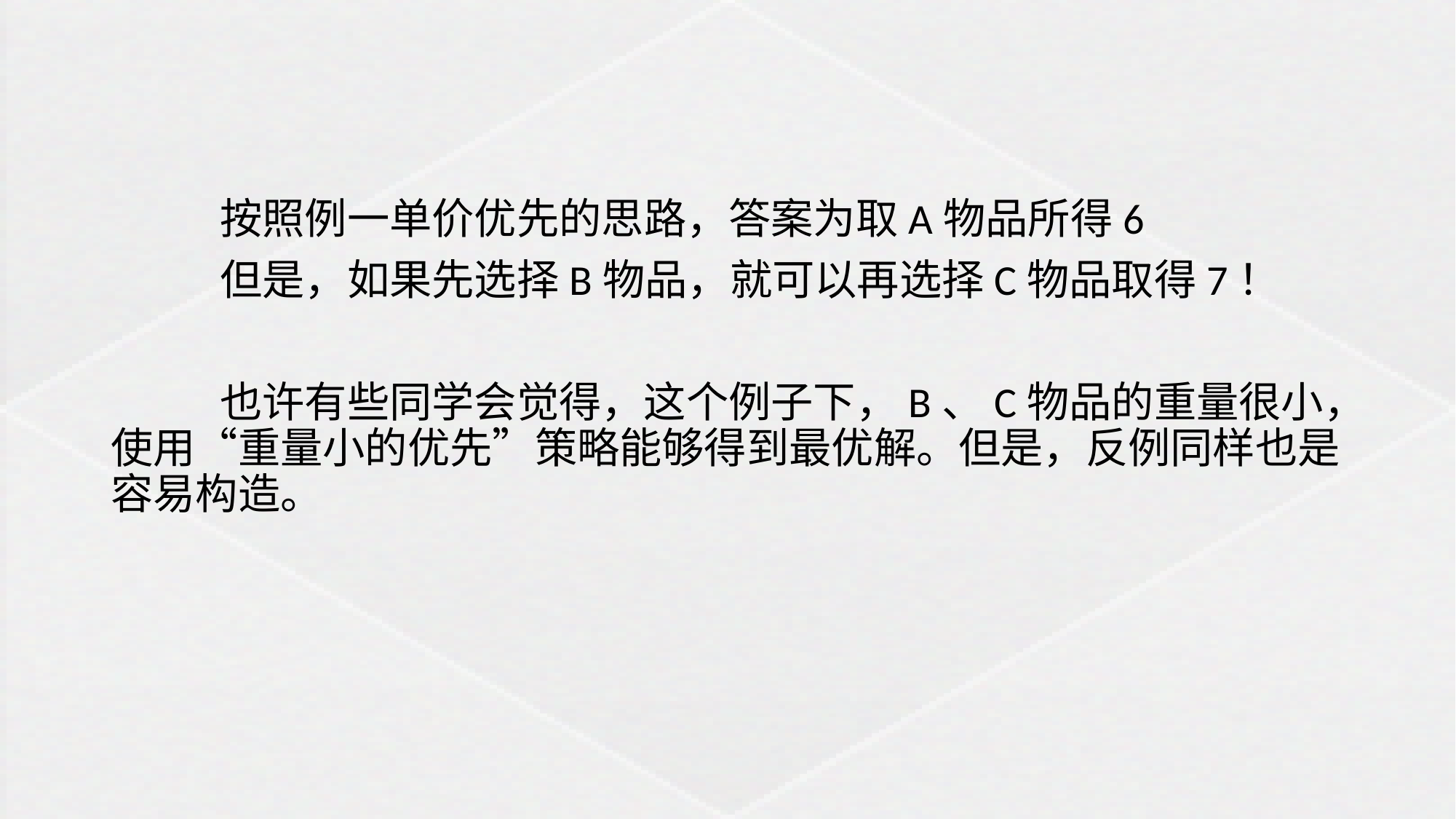

按照例一单价优先的思路，答案为取A物品所得6
 	但是，如果先选择B物品，就可以再选择C物品取得7！

	也许有些同学会觉得，这个例子下，B、C物品的重量很小，使用“重量小的优先”策略能够得到最优解。但是，反例同样也是容易构造。